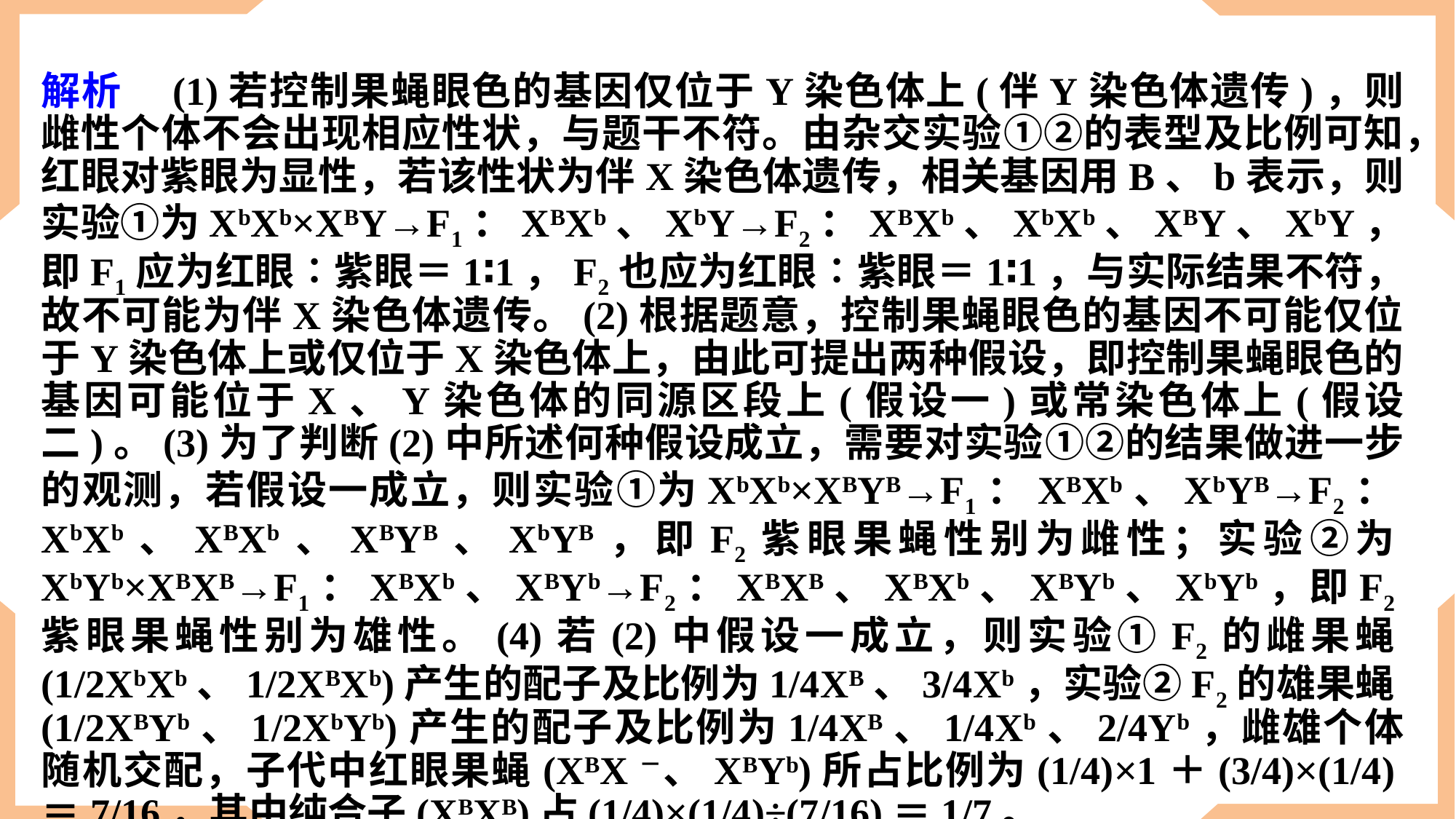

解析　(1)若控制果蝇眼色的基因仅位于Y染色体上(伴Y染色体遗传)，则雌性个体不会出现相应性状，与题干不符。由杂交实验①②的表型及比例可知，红眼对紫眼为显性，若该性状为伴X染色体遗传，相关基因用B、b表示，则实验①为XbXb×XBY→F1：XBXb、XbY→F2：XBXb、XbXb、XBY、XbY，即F1应为红眼∶紫眼＝1∶1，F2也应为红眼∶紫眼＝1∶1，与实际结果不符，故不可能为伴X染色体遗传。(2)根据题意，控制果蝇眼色的基因不可能仅位于Y染色体上或仅位于X染色体上，由此可提出两种假设，即控制果蝇眼色的基因可能位于X、Y染色体的同源区段上(假设一)或常染色体上(假设二)。(3)为了判断(2)中所述何种假设成立，需要对实验①②的结果做进一步的观测，若假设一成立，则实验①为XbXb×XBYB→F1：XBXb、XbYB→F2：XbXb、XBXb、XBYB、XbYB，即F2紫眼果蝇性别为雌性；实验②为XbYb×XBXB→F1：XBXb、XBYb→F2：XBXB、XBXb、XBYb、XbYb，即F2紫眼果蝇性别为雄性。(4)若(2)中假设一成立，则实验①F2的雌果蝇(1/2XbXb、1/2XBXb)产生的配子及比例为1/4XB、3/4Xb，实验②F2的雄果蝇(1/2XBYb、1/2XbYb)产生的配子及比例为1/4XB、1/4Xb、2/4Yb，雌雄个体随机交配，子代中红眼果蝇(XBX－、XBYb)所占比例为(1/4)×1＋(3/4)×(1/4)＝7/16，其中纯合子(XBXB)占(1/4)×(1/4)÷(7/16)＝1/7。